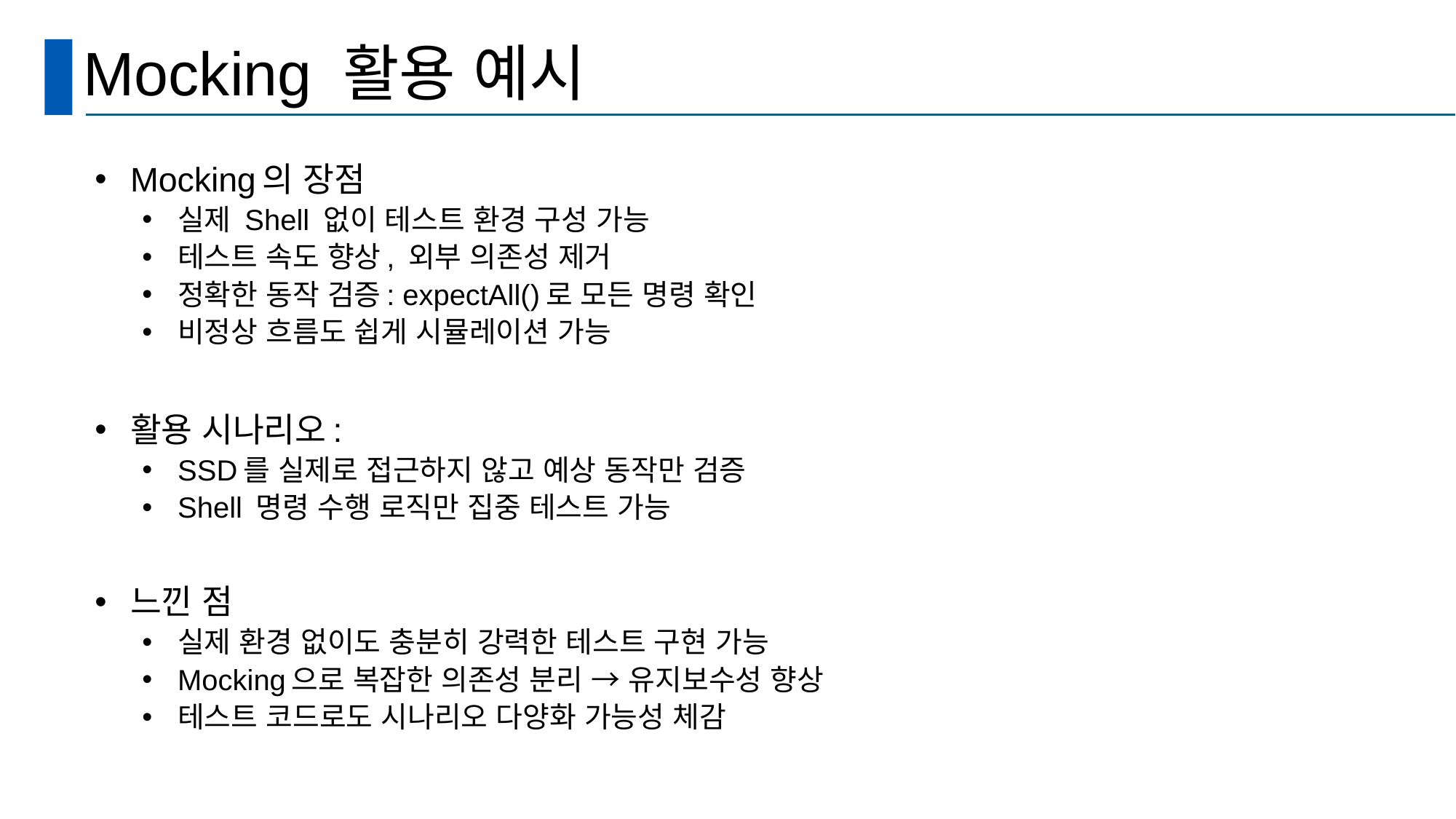

# Mocking 활용 예시
Mocking의 장점
실제 Shell 없이 테스트 환경 구성 가능
테스트 속도 향상, 외부 의존성 제거
정확한 동작 검증: expectAll()로 모든 명령 확인
비정상 흐름도 쉽게 시뮬레이션 가능

활용 시나리오:
SSD를 실제로 접근하지 않고 예상 동작만 검증
Shell 명령 수행 로직만 집중 테스트 가능

느낀 점
실제 환경 없이도 충분히 강력한 테스트 구현 가능
Mocking으로 복잡한 의존성 분리 → 유지보수성 향상
테스트 코드로도 시나리오 다양화 가능성 체감